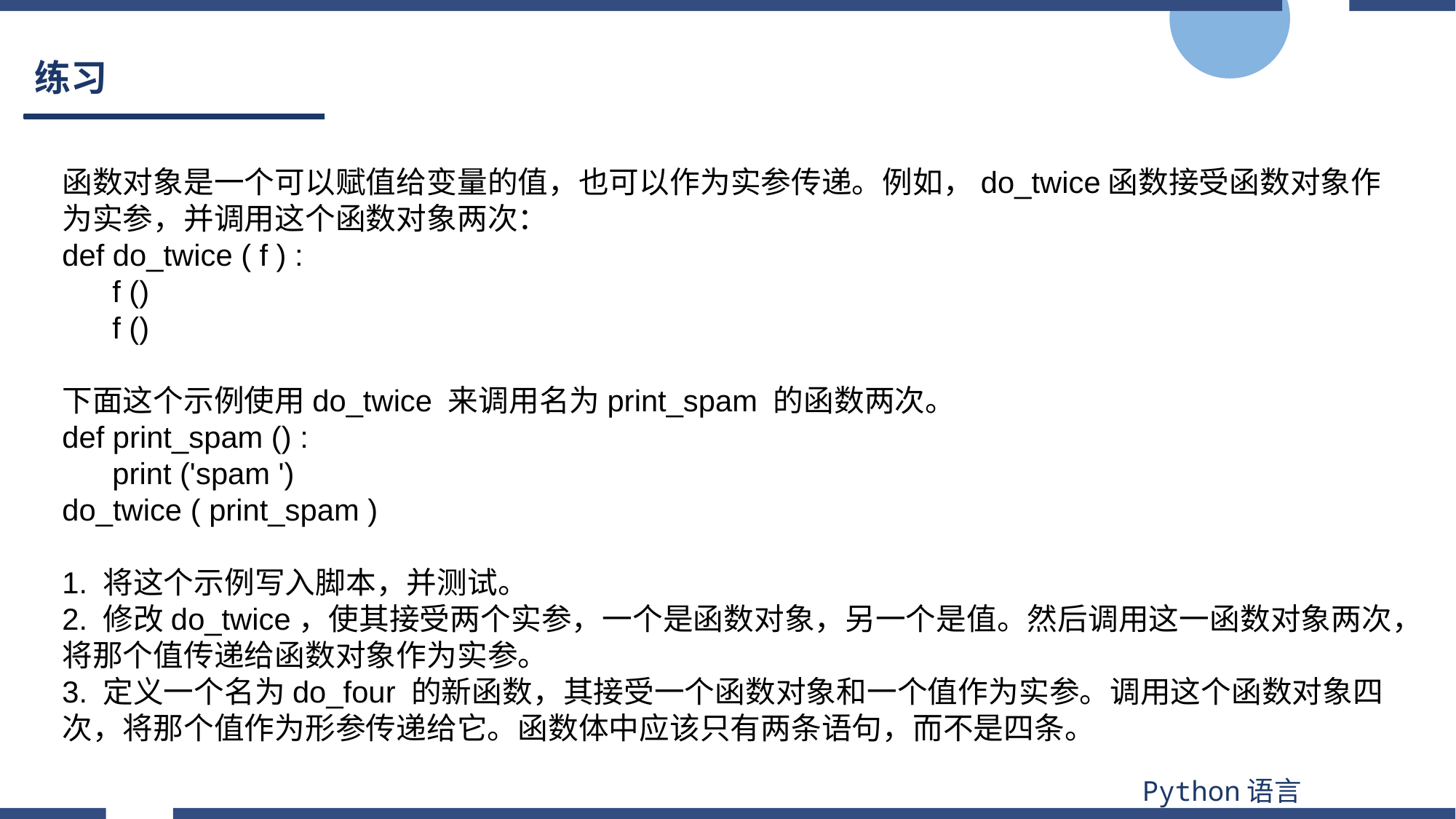

# 练习
函数对象是一个可以赋值给变量的值，也可以作为实参传递。例如，do_twice函数接受函数对象作为实参，并调用这个函数对象两次：
def do_twice ( f ) :
      f ()
      f ()

下面这个示例使用do_twice 来调用名为print_spam 的函数两次。
def print_spam () :
      print ('spam ')
do_twice ( print_spam )

1. 将这个示例写入脚本，并测试。
2. 修改do_twice，使其接受两个实参，一个是函数对象，另一个是值。然后调用这一函数对象两次，将那个值传递给函数对象作为实参。
3. 定义一个名为do_four 的新函数，其接受一个函数对象和一个值作为实参。调用这个函数对象四次，将那个值作为形参传递给它。函数体中应该只有两条语句，而不是四条。